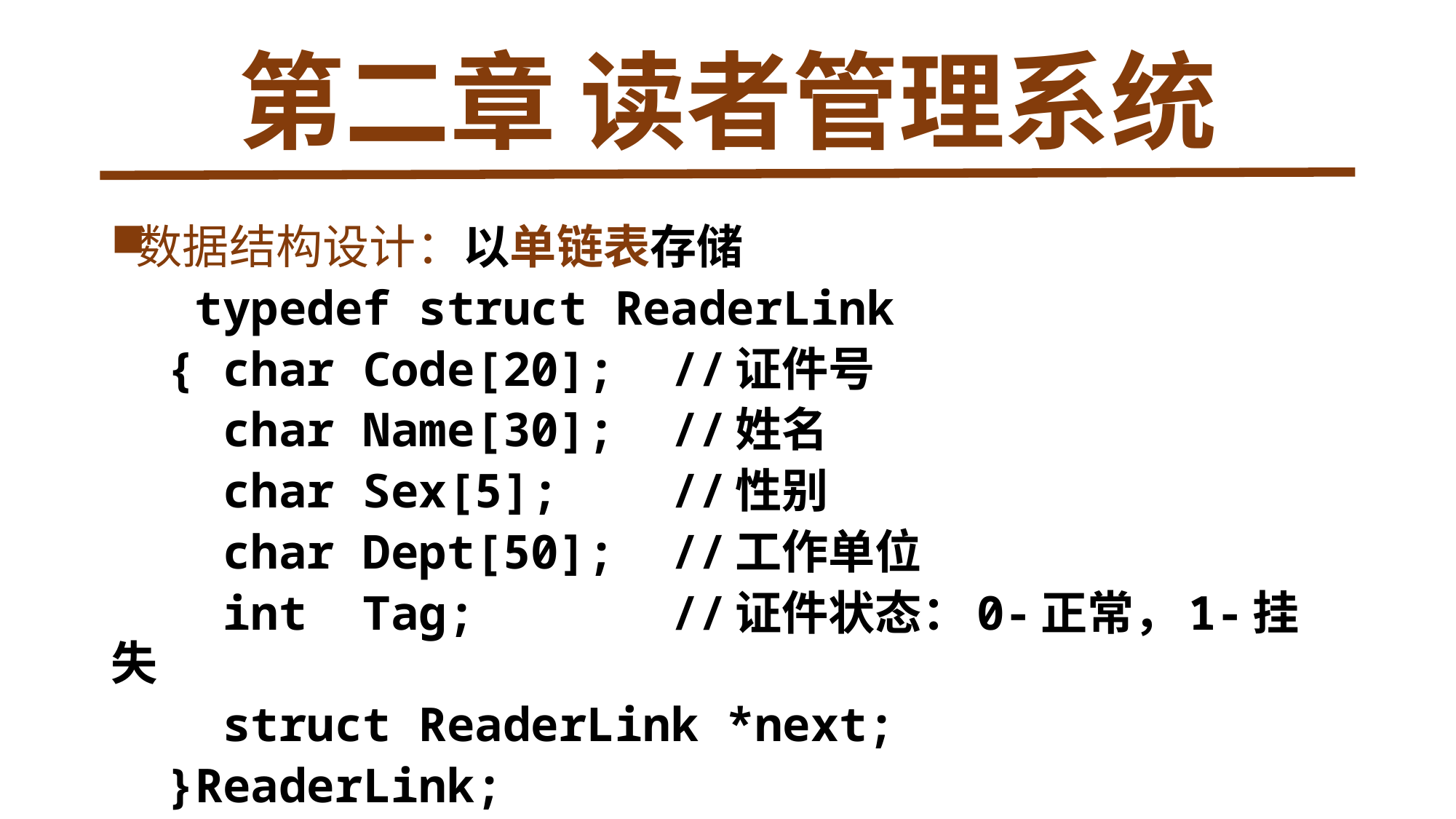

# 第二章 读者管理系统
数据结构设计：以单链表存储
   typedef struct ReaderLink
  { char Code[20];  //证件号
    char Name[30];  //姓名
    char Sex[5];    //性别
    char Dept[50];  //工作单位
    int  Tag;       //证件状态：0-正常，1-挂失
    struct ReaderLink *next;
  }ReaderLink;